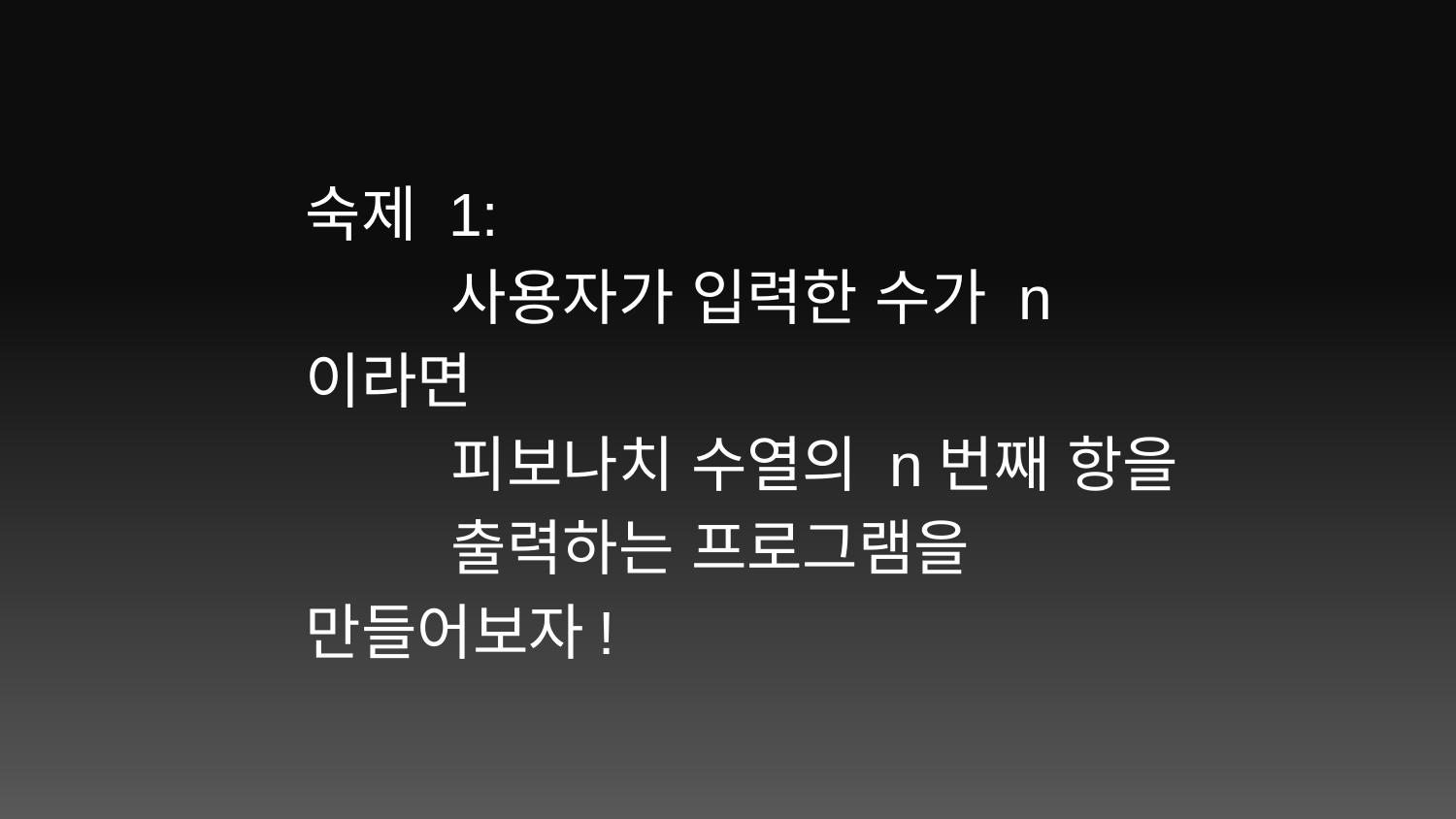

숙제 1:
	사용자가 입력한 수가 n이라면
	피보나치 수열의 n번째 항을 	출력하는 프로그램을 	만들어보자!